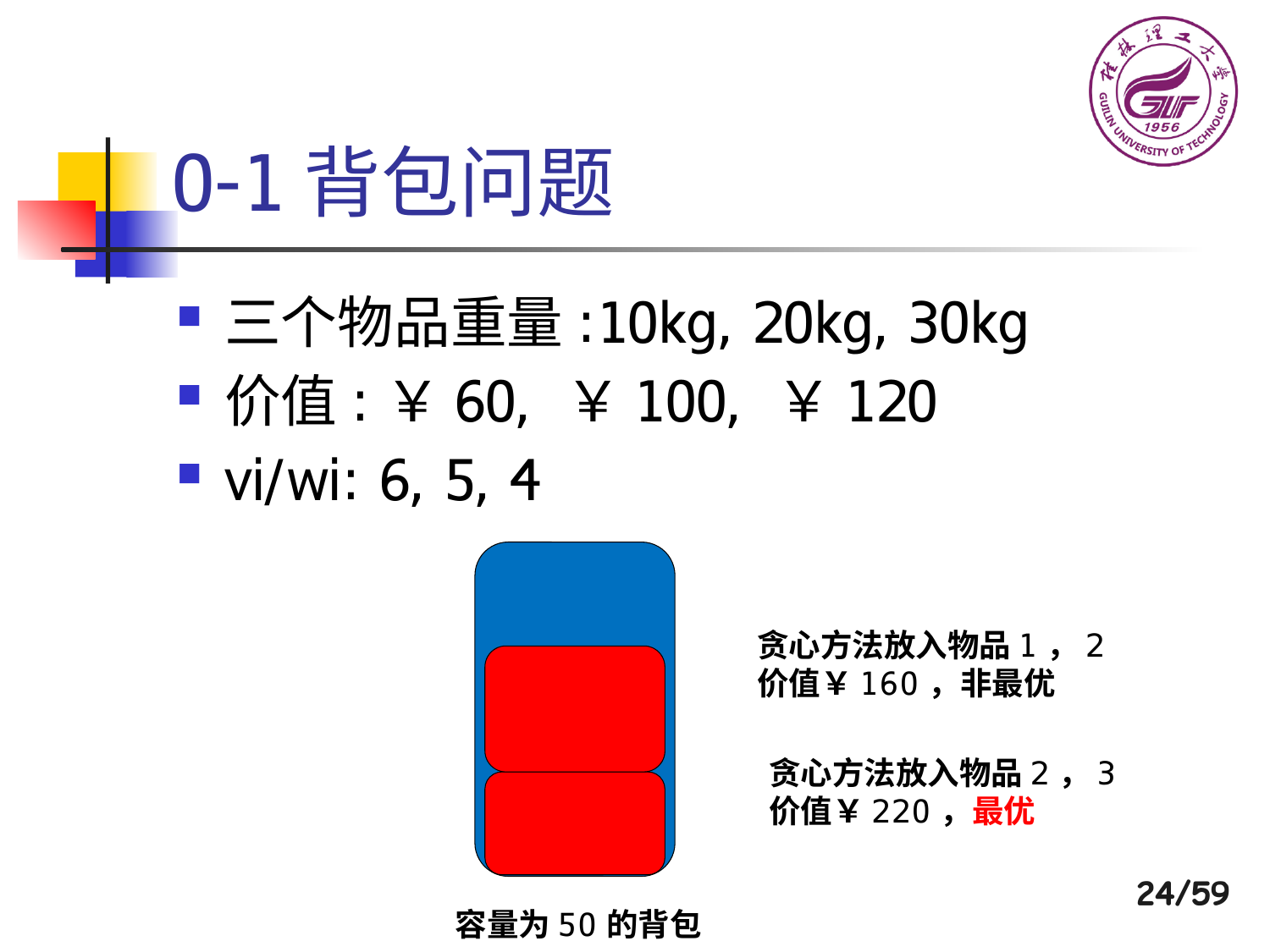

# 0-1背包问题
三个物品重量:10kg, 20kg, 30kg
价值:￥60, ￥100, ￥120
vi/wi: 6, 5, 4

贪心方法放入物品1，2
价值￥160，非最优

贪心方法放入物品2，3
价值￥220，最优

24/59
容量为50的背包